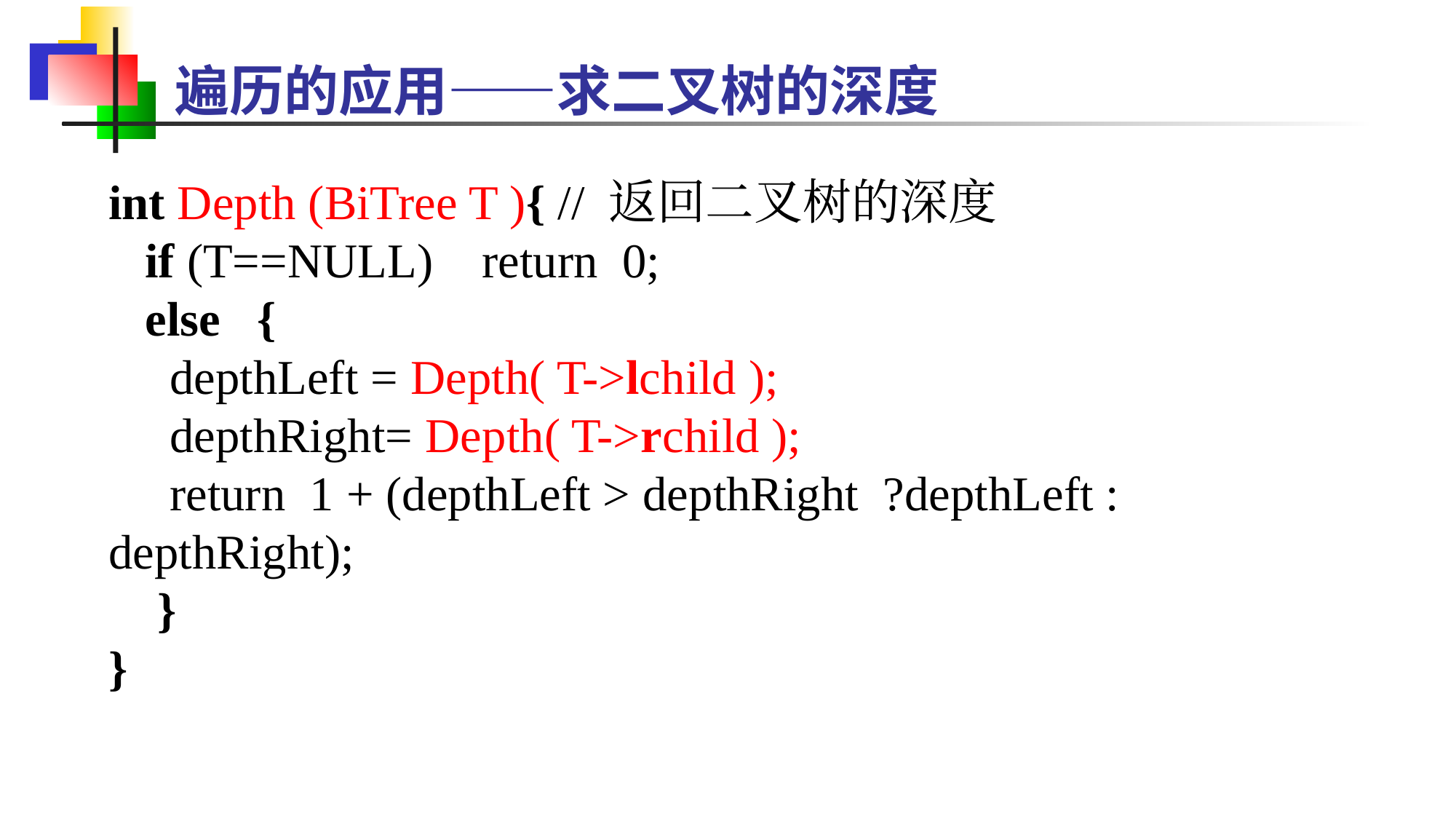

遍历的应用——求二叉树的深度
int Depth (BiTree T ){ // 返回二叉树的深度
   if (T==NULL)    return  0;
   else   {
     depthLeft = Depth( T->lchild );
     depthRight= Depth( T->rchild );
     return  1 + (depthLeft > depthRight  ?depthLeft : depthRight);
    }
}